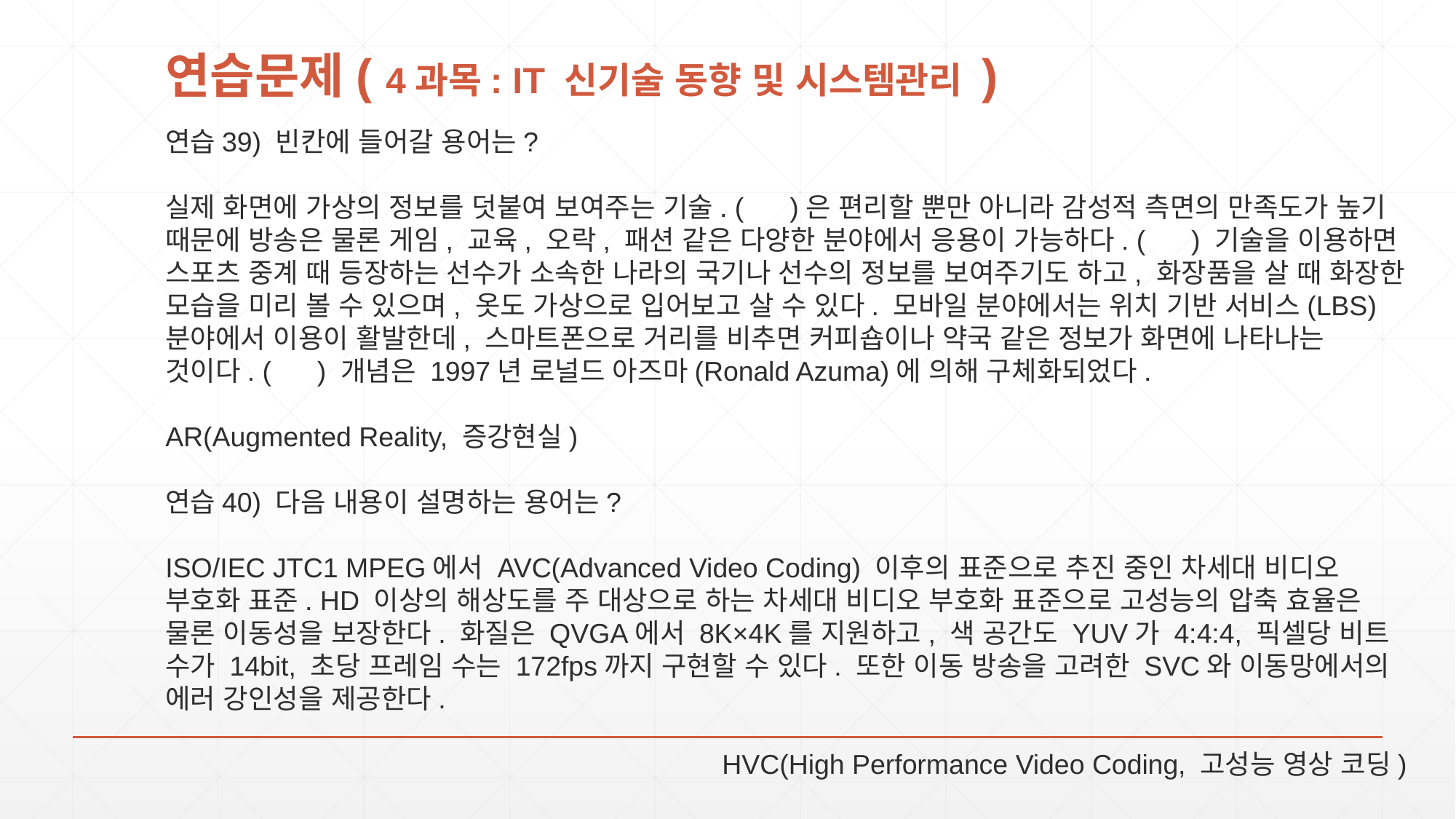

# 연습문제( 4과목: IT 신기술 동향 및 시스템관리 )
연습39) 빈칸에 들어갈 용어는?

실제 화면에 가상의 정보를 덧붙여 보여주는 기술. (      )은 편리할 뿐만 아니라 감성적 측면의 만족도가 높기 때문에 방송은 물론 게임, 교육, 오락, 패션 같은 다양한 분야에서 응용이 가능하다. (      ) 기술을 이용하면 스포츠 중계 때 등장하는 선수가 소속한 나라의 국기나 선수의 정보를 보여주기도 하고, 화장품을 살 때 화장한 모습을 미리 볼 수 있으며, 옷도 가상으로 입어보고 살 수 있다. 모바일 분야에서는 위치 기반 서비스(LBS) 분야에서 이용이 활발한데, 스마트폰으로 거리를 비추면 커피숍이나 약국 같은 정보가 화면에 나타나는 것이다. (      ) 개념은 1997년 로널드 아즈마(Ronald Azuma)에 의해 구체화되었다.

AR(Augmented Reality, 증강현실)

연습40) 다음 내용이 설명하는 용어는?

ISO/IEC JTC1 MPEG에서 AVC(Advanced Video Coding) 이후의 표준으로 추진 중인 차세대 비디오 부호화 표준. HD 이상의 해상도를 주 대상으로 하는 차세대 비디오 부호화 표준으로 고성능의 압축 효율은 물론 이동성을 보장한다. 화질은 QVGA에서 8K×4K를 지원하고, 색 공간도 YUV가 4:4:4, 픽셀당 비트 수가 14bit, 초당 프레임 수는 172fps까지 구현할 수 있다. 또한 이동 방송을 고려한 SVC와 이동망에서의 에러 강인성을 제공한다.

HVC(High Performance Video Coding, 고성능 영상 코딩)